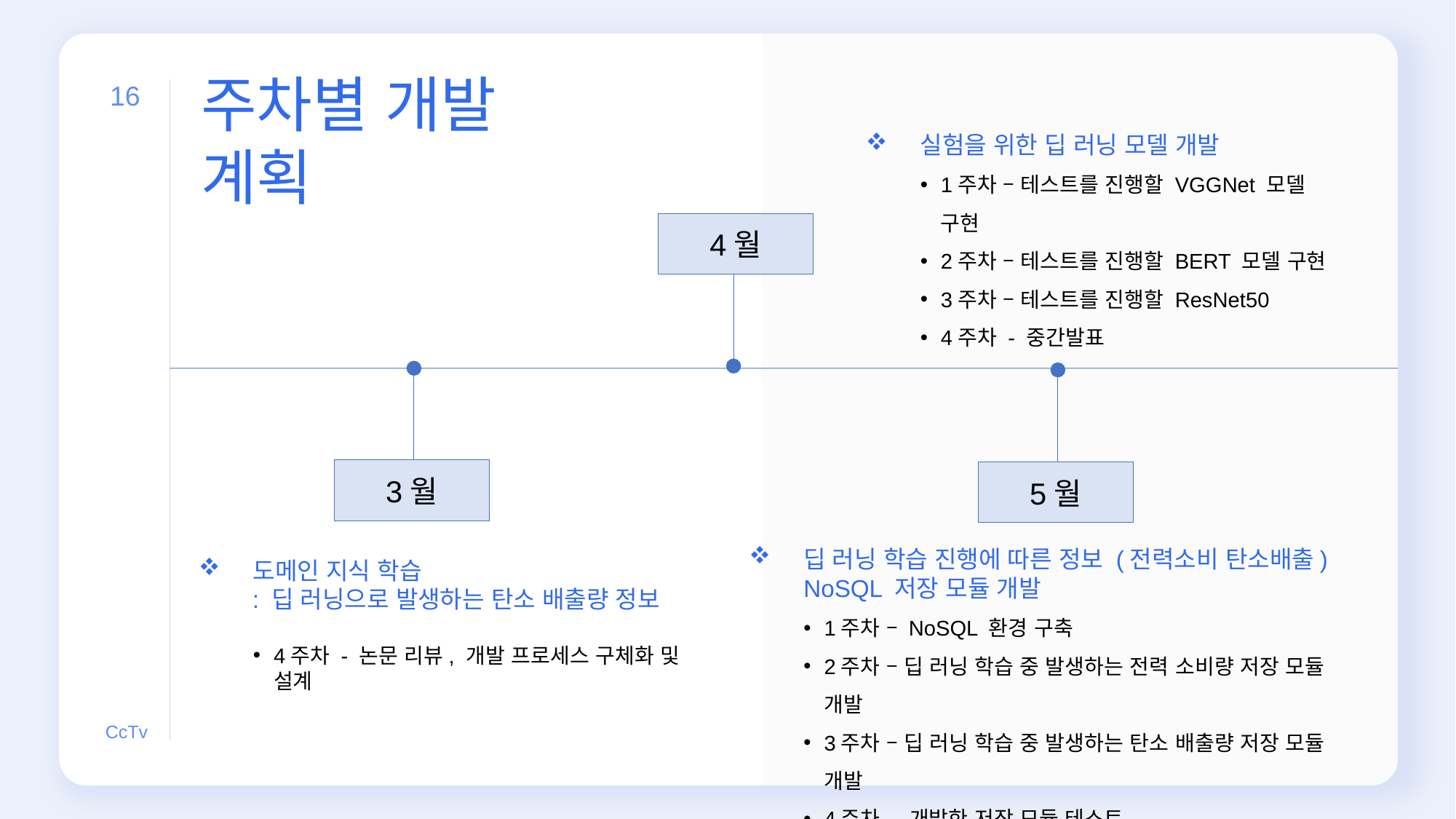

주차별 개발 계획
16
실험을 위한 딥 러닝 모델 개발
1주차 – 테스트를 진행할 VGGNet 모델 구현
2주차 – 테스트를 진행할 BERT 모델 구현
3주차 – 테스트를 진행할 ResNet50
4주차 - 중간발표

4월

3월

5월
딥 러닝 학습 진행에 따른 정보 (전력소비 탄소배출) NoSQL 저장 모듈 개발
1주차 – NoSQL 환경 구축
2주차 – 딥 러닝 학습 중 발생하는 전력 소비량 저장 모듈 개발
3주차 – 딥 러닝 학습 중 발생하는 탄소 배출량 저장 모듈 개발
4주차 - 개발한 저장 모듈 테스트
도메인 지식 학습
        : 딥 러닝으로 발생하는 탄소 배출량 정보

4주차 - 논문 리뷰, 개발 프로세스 구체화 및 설계
CcTv